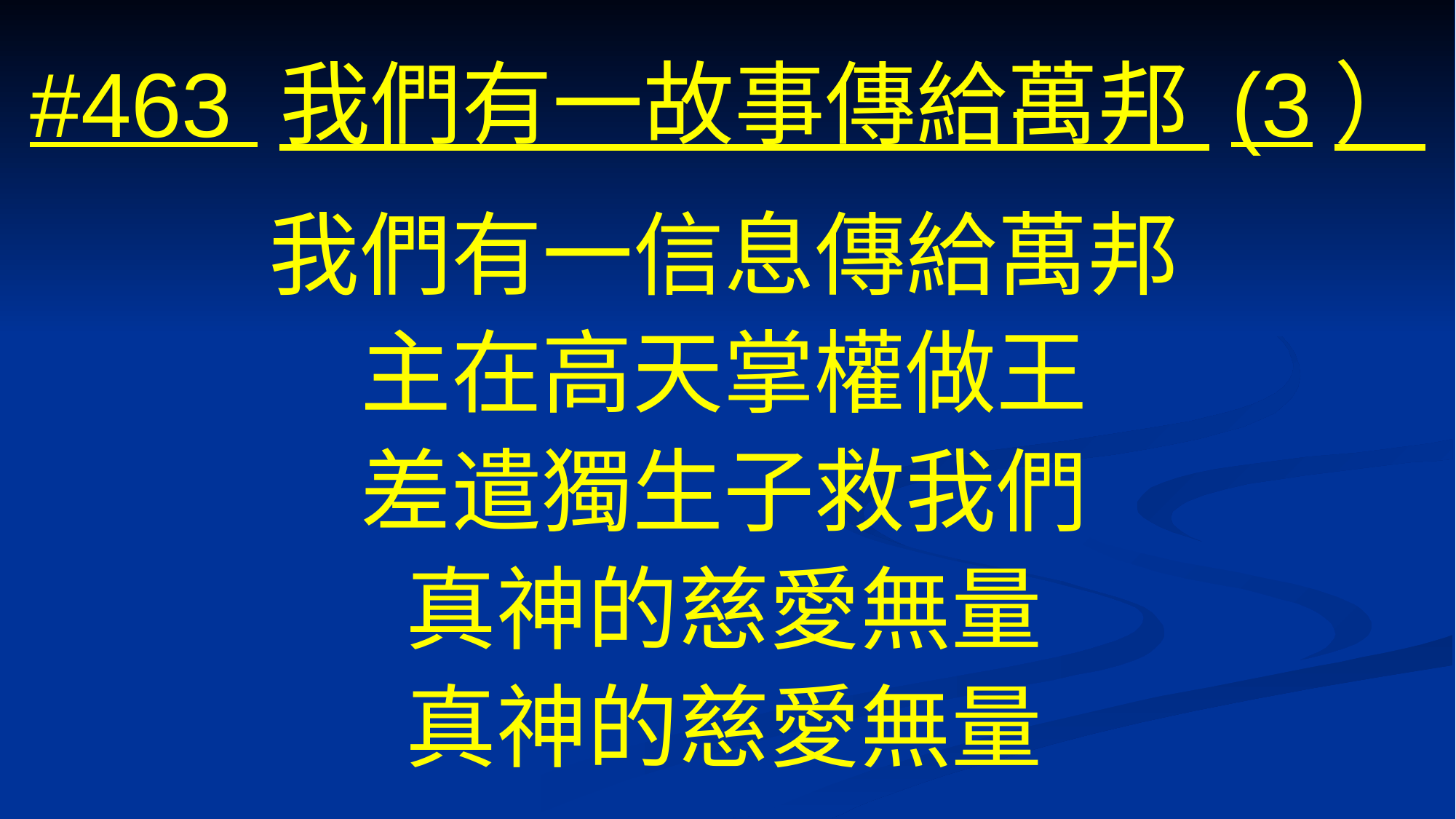

# #463 我們有一故事傳給萬邦 (3）
我們有一信息傳給萬邦
主在高天掌權做王
差遣獨生子救我們
真神的慈愛無量
真神的慈愛無量